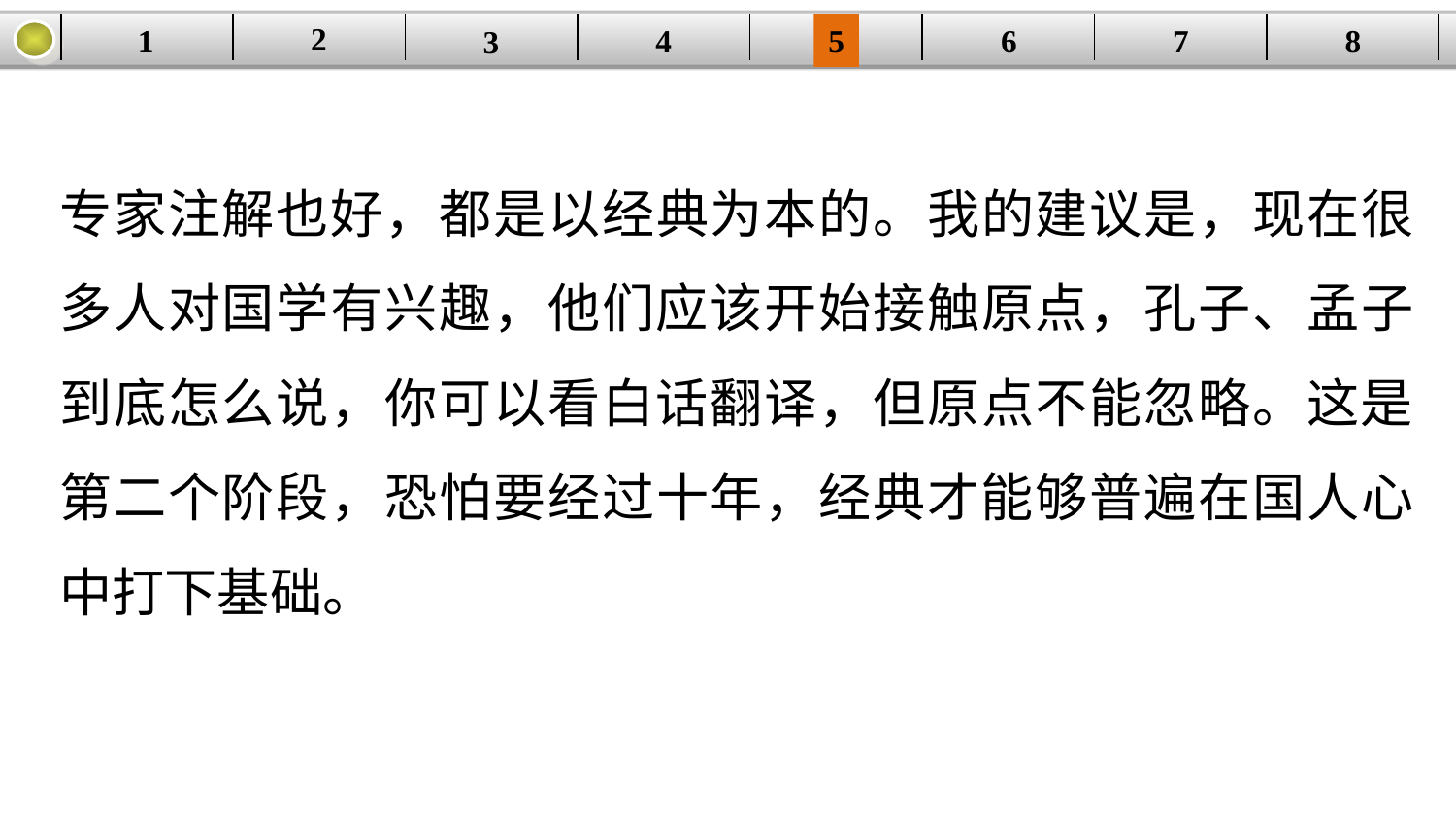

2
1
8
7
6
|  |  |  |  |  |  |  |  |
| --- | --- | --- | --- | --- | --- | --- | --- |
5
4
3

专家注解也好，都是以经典为本的。我的建议是，现在很多人对国学有兴趣，他们应该开始接触原点，孔子、孟子到底怎么说，你可以看白话翻译，但原点不能忽略。这是第二个阶段，恐怕要经过十年，经典才能够普遍在国人心中打下基础。